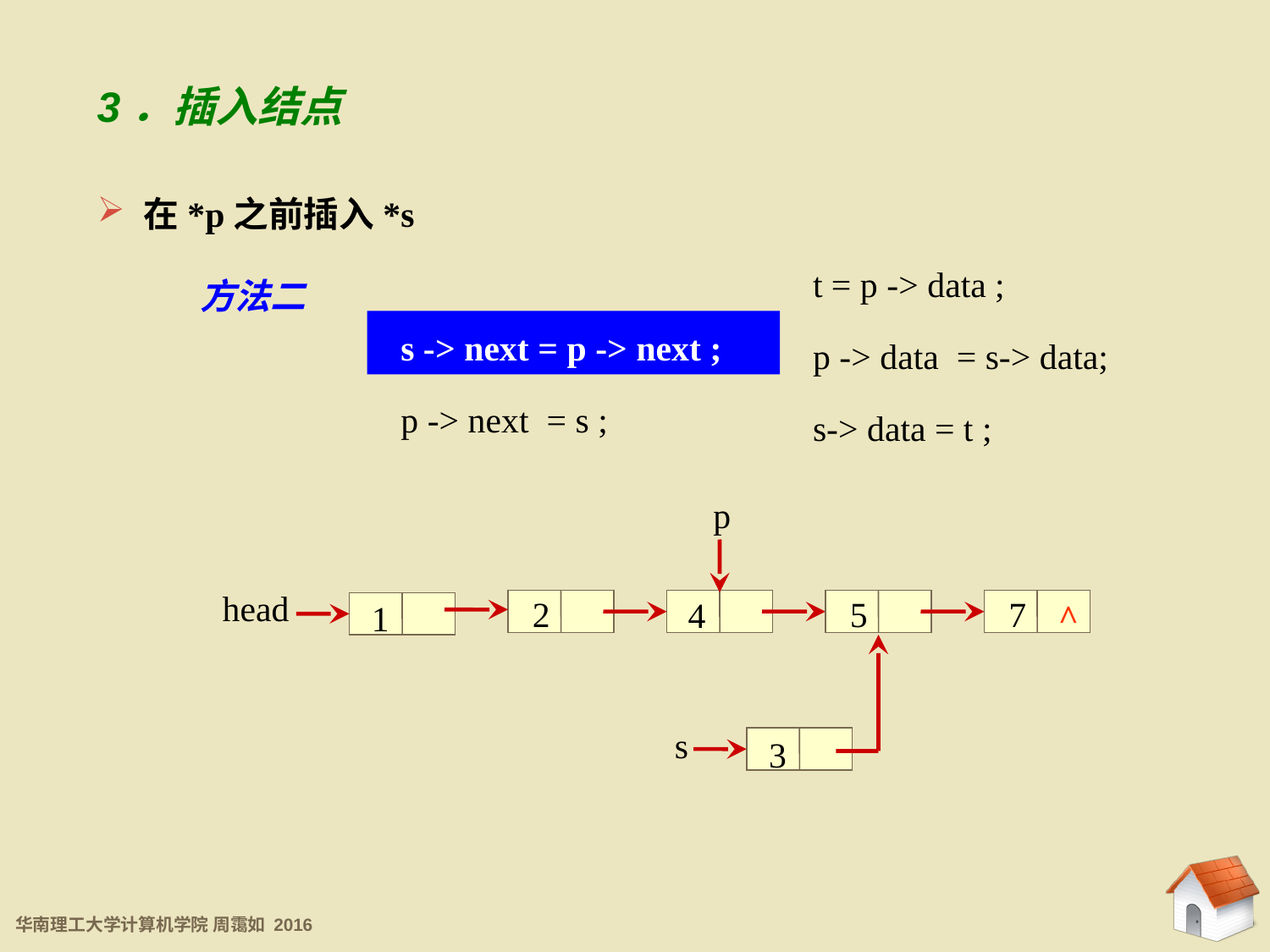

5.3 链表
3．插入结点
 在*p之前插入*s
t = p -> data ;
p -> data  = s-> data;
s-> data = t ;
方法二
s -> next = p -> next ;
p -> next  = s ;

p

head
2

4
5
7

^
1

   s
3